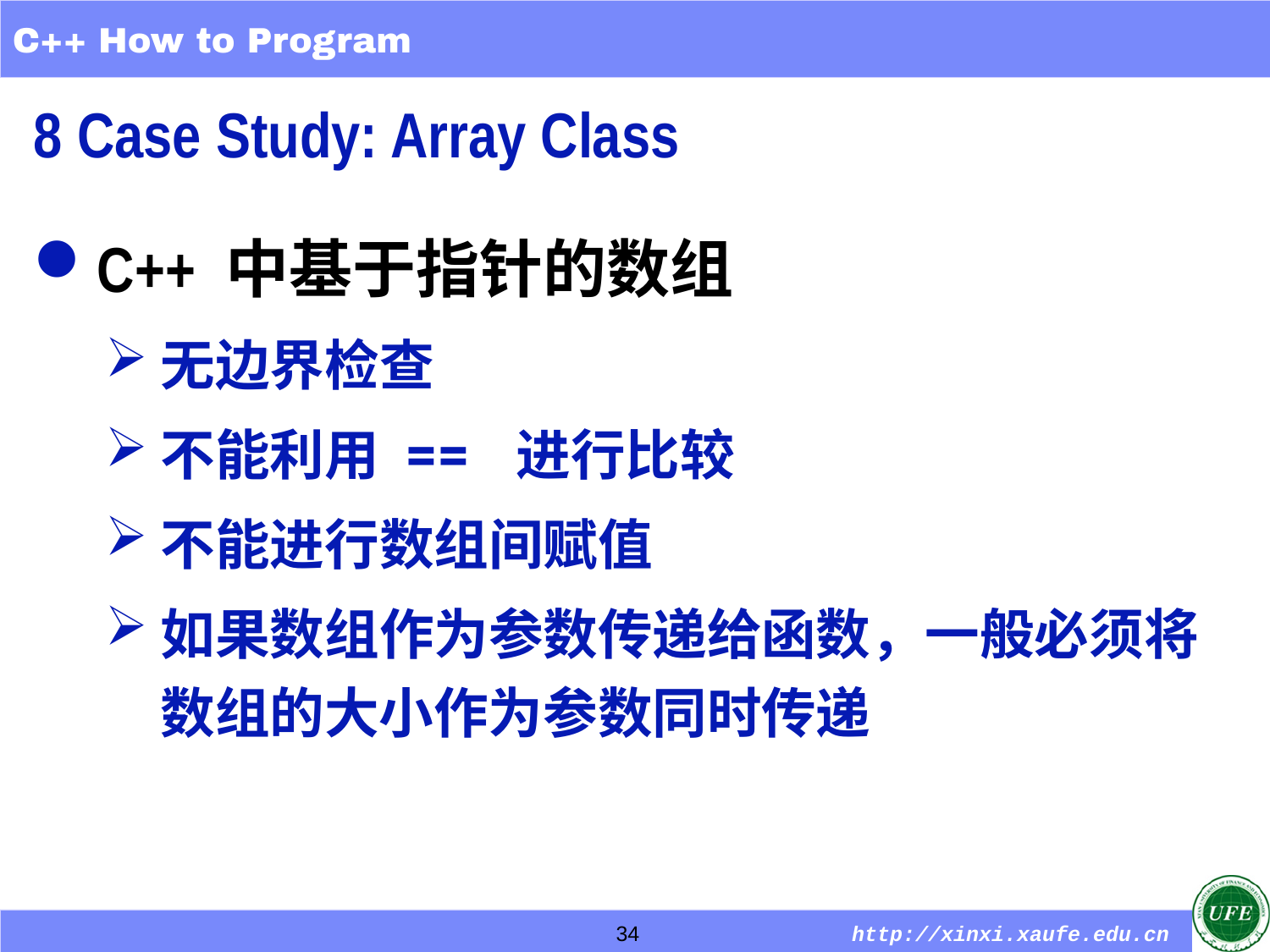

8 Case Study: Array Class
C++ 中基于指针的数组
无边界检查
不能利用 == 进行比较
不能进行数组间赋值
如果数组作为参数传递给函数，一般必须将数组的大小作为参数同时传递
34